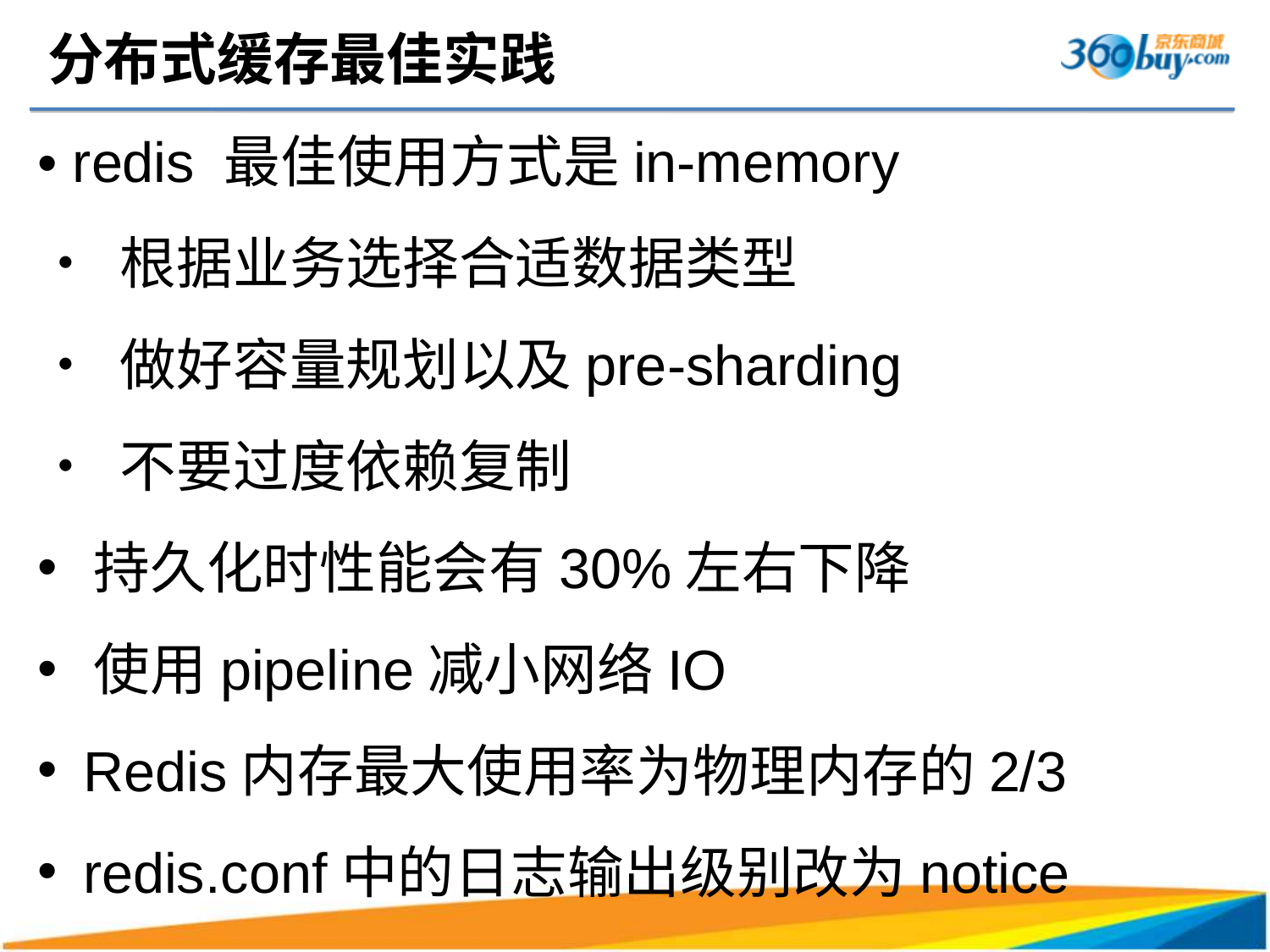

# 分布式缓存最佳实践
• redis 最佳使用方式是in-memory
• 根据业务选择合适数据类型
• 做好容量规划以及pre-sharding
• 不要过度依赖复制
 持久化时性能会有30%左右下降
 使用pipeline减小网络IO
 Redis内存最大使用率为物理内存的2/3
 redis.conf中的日志输出级别改为notice